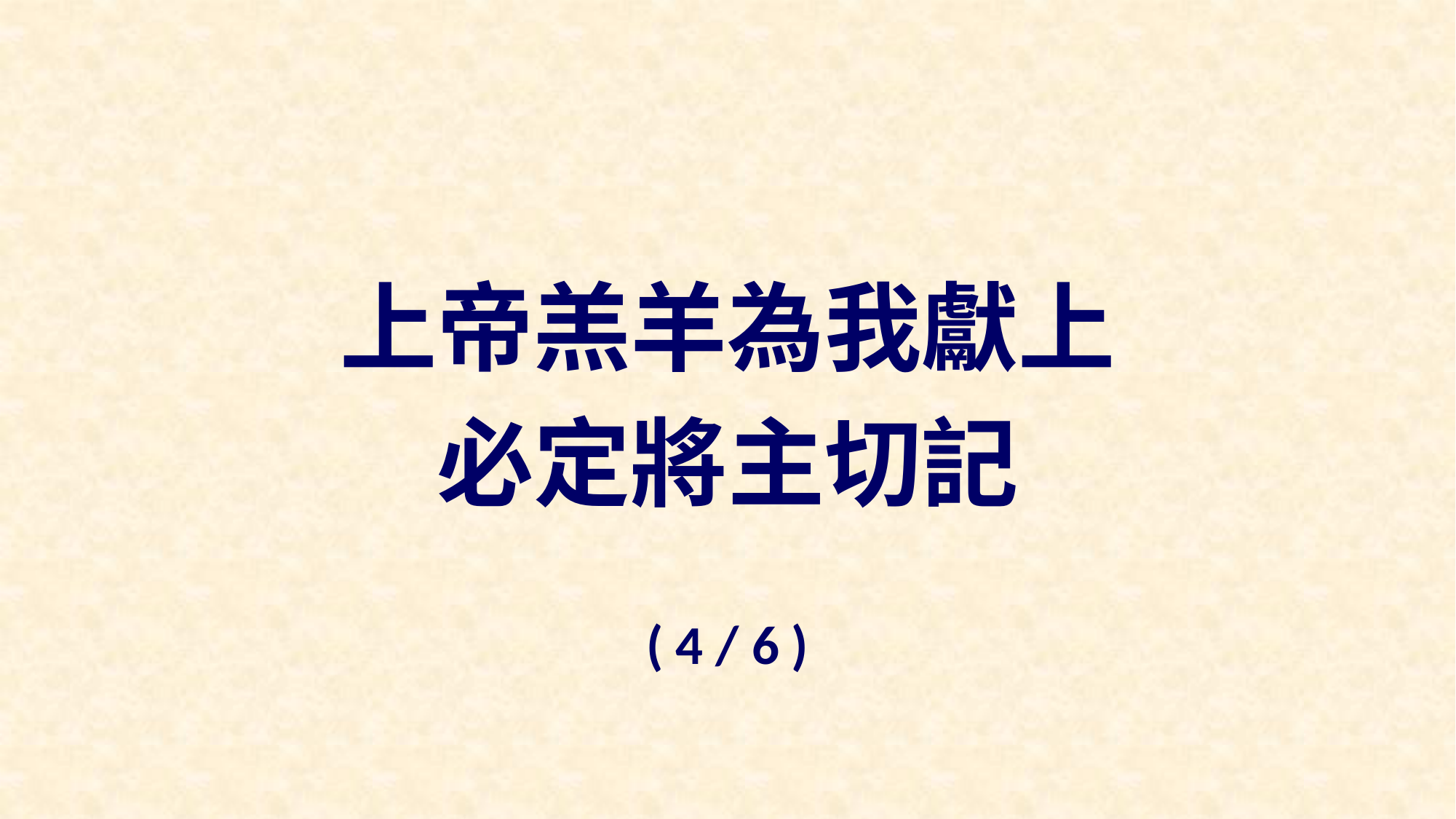

上帝羔羊為我獻上
必定將主切記
( 4 / 6 )